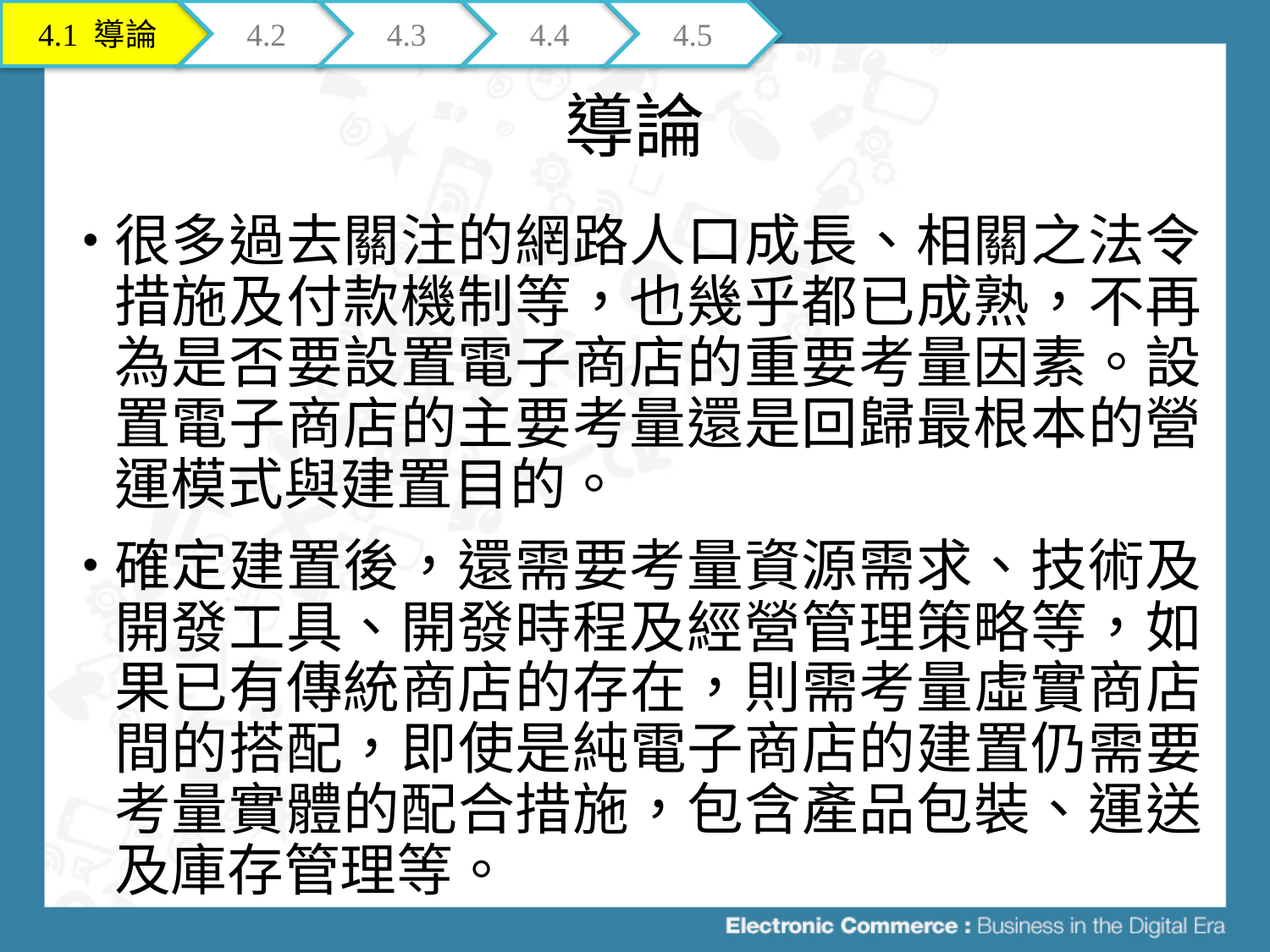

4.1 導論
4.2
4.3
4.4
4.5
# 導論
很多過去關注的網路人口成長、相關之法令措施及付款機制等，也幾乎都已成熟，不再為是否要設置電子商店的重要考量因素。設置電子商店的主要考量還是回歸最根本的營運模式與建置目的。
確定建置後，還需要考量資源需求、技術及開發工具、開發時程及經營管理策略等，如果已有傳統商店的存在，則需考量虛實商店間的搭配，即使是純電子商店的建置仍需要考量實體的配合措施，包含產品包裝、運送及庫存管理等。